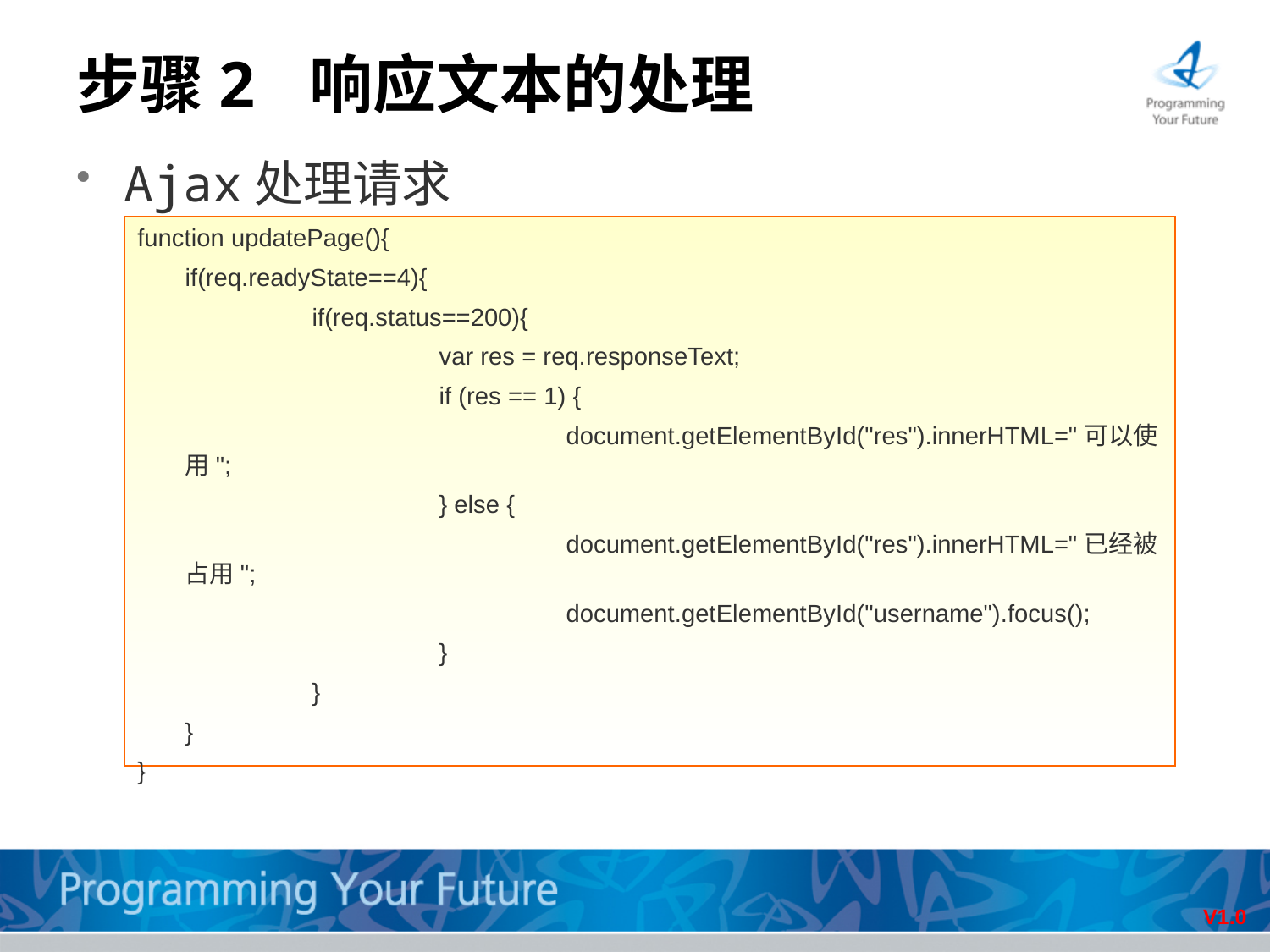

# 步骤2 响应文本的处理
Ajax处理请求
function updatePage(){
	if(req.readyState==4){
		if(req.status==200){
			var res = req.responseText;
			if (res == 1) {
				document.getElementById("res").innerHTML="可以使用";
			} else {
				document.getElementById("res").innerHTML="已经被占用";
				document.getElementById("username").focus();
			}
		}
	}
}